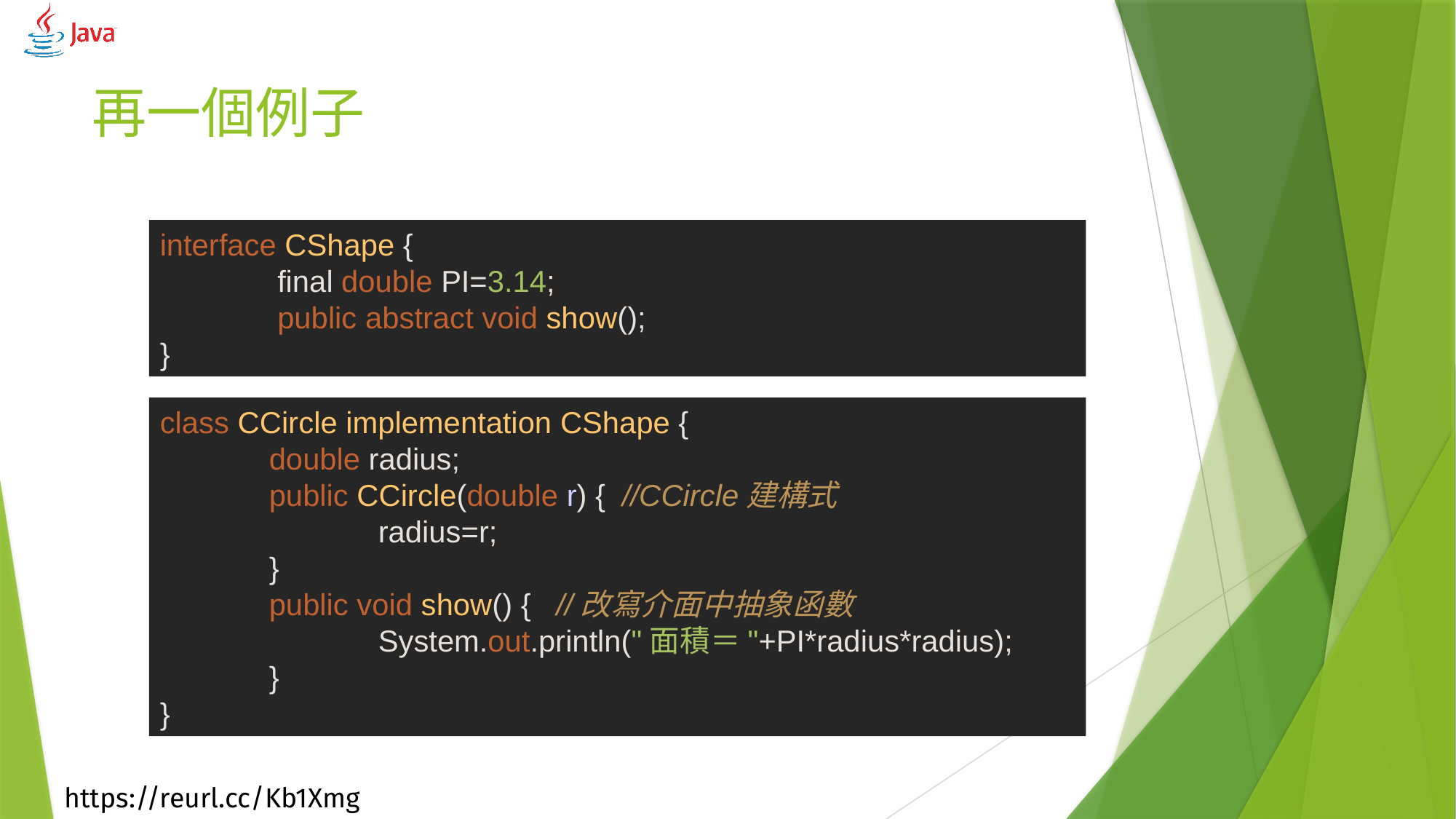

# 再一個例子
interface CShape {
	 final double PI=3.14;
	 public abstract void show();
}

class CCircle implementation CShape {
	double radius;
	public CCircle(double r) {  //CCircle建構式
		radius=r;
	}
	public void show() {   //改寫介面中抽象函數 				System.out.println("面積＝"+PI*radius*radius);
	}
}